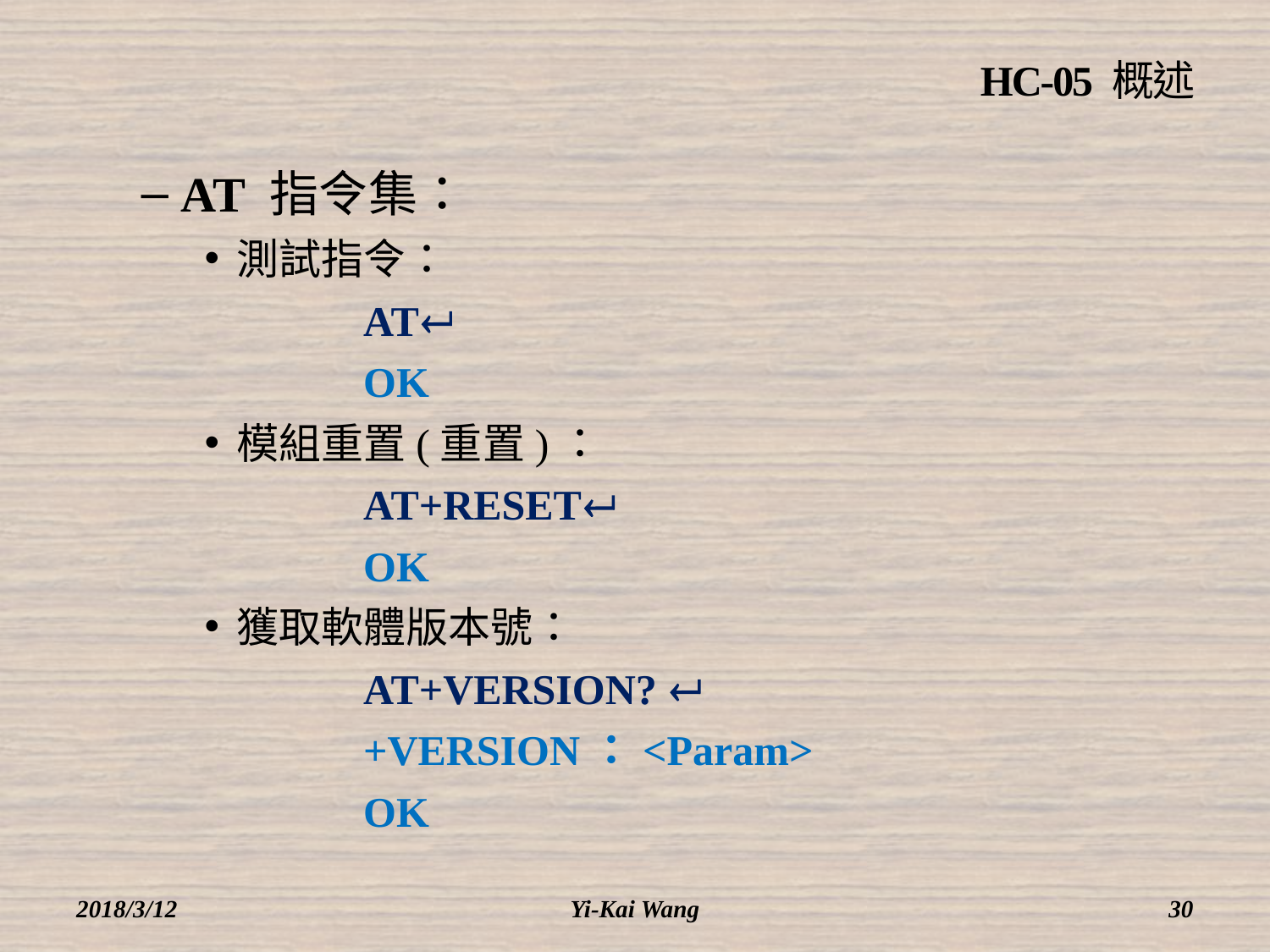

# HC-05 概述
AT 指令集：
測試指令：
		AT↵
		OK
模組重置(重置)：
		AT+RESET↵
		OK
獲取軟體版本號：
		AT+VERSION? ↵
		+VERSION：<Param>
		OK

2018/3/12
Yi-Kai Wang
30